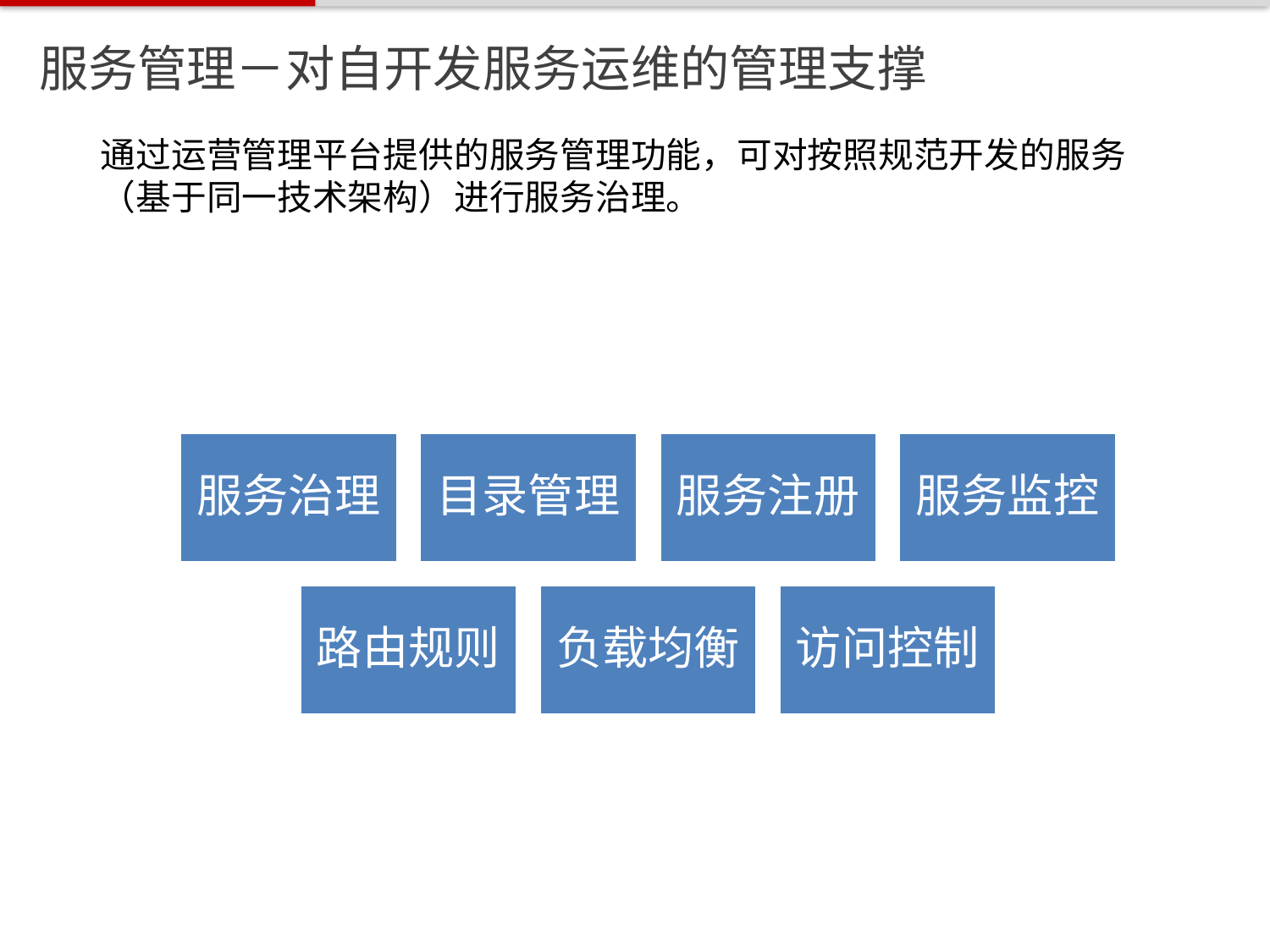

服务管理－对自开发服务运维的管理支撑
通过运营管理平台提供的服务管理功能，可对按照规范开发的服务（基于同一技术架构）进行服务治理。
服务治理
目录管理
服务注册
服务监控
路由规则
负载均衡
访问控制